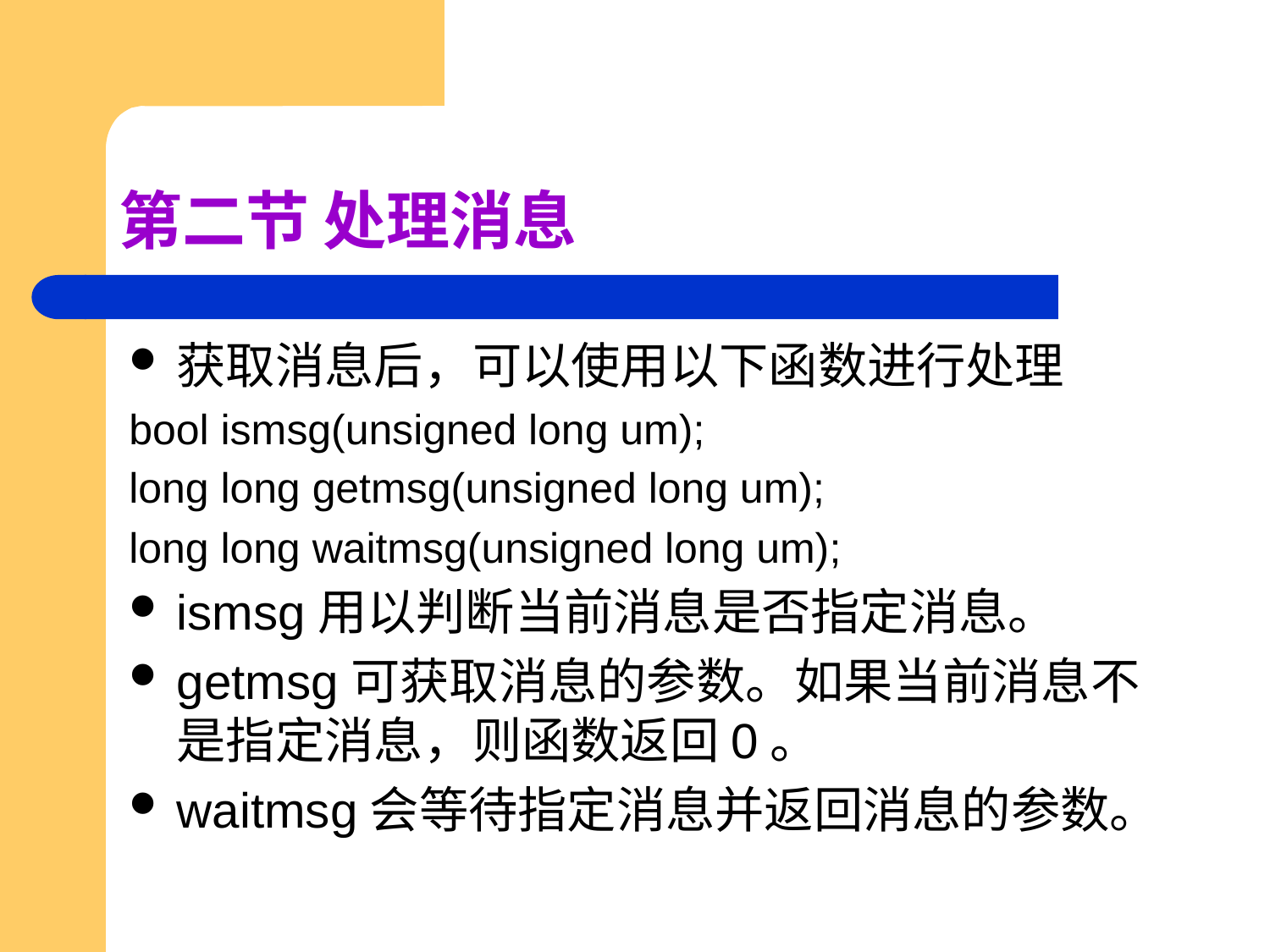

# 第二节 处理消息
获取消息后，可以使用以下函数进行处理
bool ismsg(unsigned long um);
long long getmsg(unsigned long um);
long long waitmsg(unsigned long um);
ismsg用以判断当前消息是否指定消息。
getmsg可获取消息的参数。如果当前消息不是指定消息，则函数返回0。
waitmsg会等待指定消息并返回消息的参数。